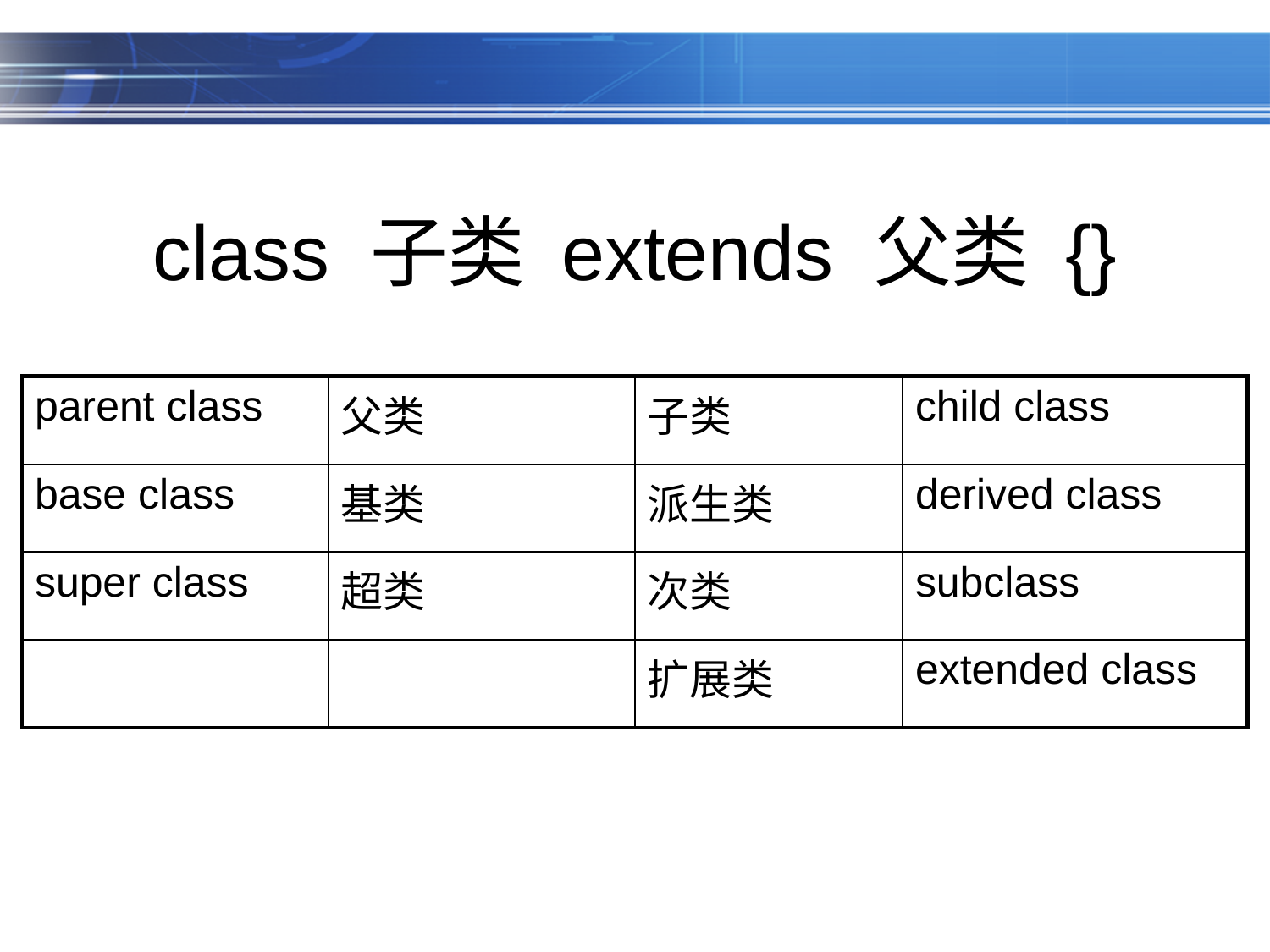

#
class 子类 extends 父类 {}
| parent class | 父类 | 子类 | child class |
| --- | --- | --- | --- |
| base class | 基类 | 派生类 | derived class |
| super class | 超类 | 次类 | subclass |
|  |  | 扩展类 | extended class |